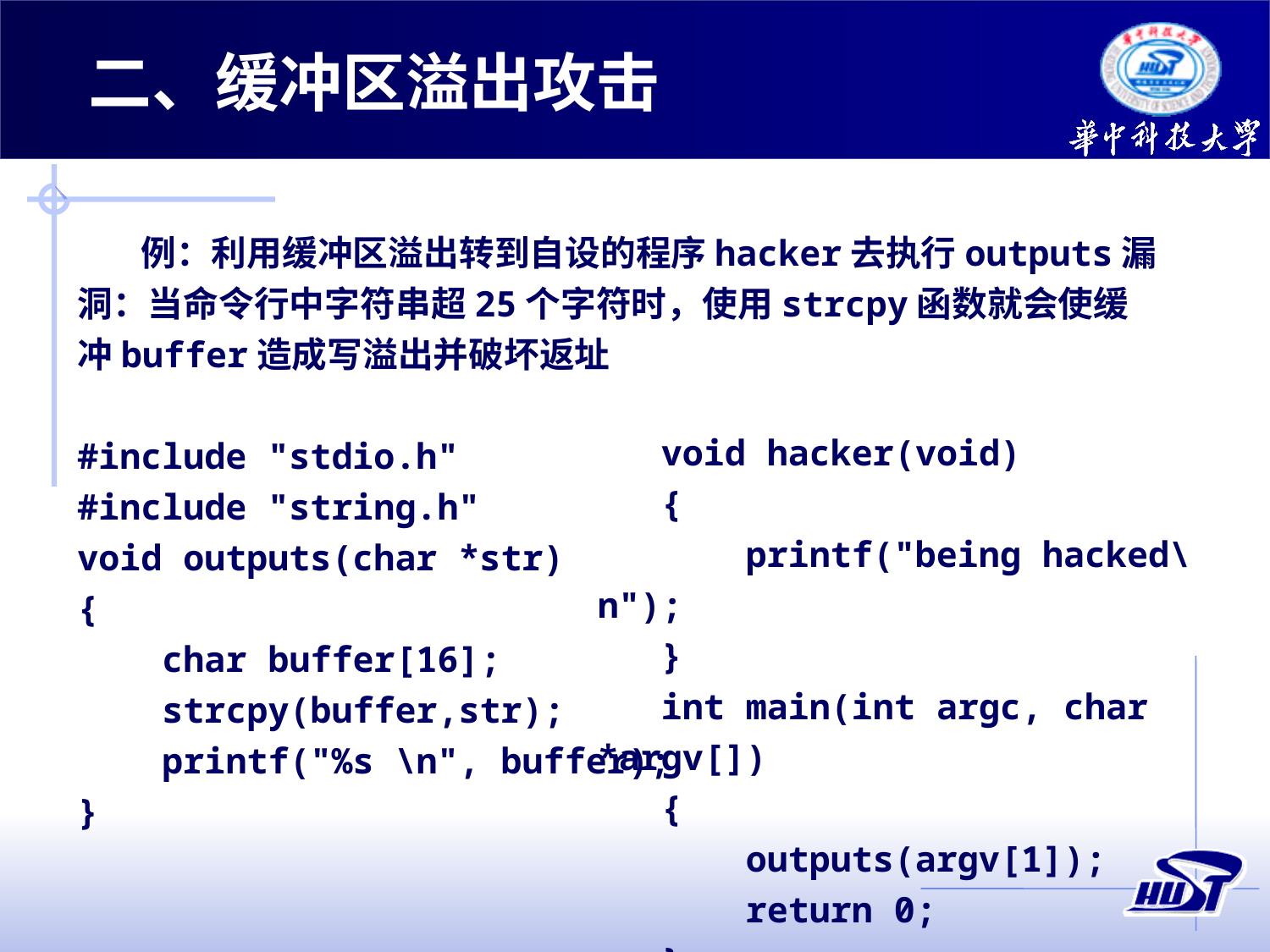

二、缓冲区溢出攻击
例：利用缓冲区溢出转到自设的程序hacker去执行outputs漏洞：当命令行中字符串超25个字符时，使用strcpy函数就会使缓冲buffer造成写溢出并破坏返址

#include "stdio.h"
#include "string.h"
void outputs(char *str)
{
    char buffer[16];
    strcpy(buffer,str);
    printf("%s \n", buffer);
}

void hacker(void)
{
    printf("being hacked\n");
}
int main(int argc, char *argv[])
{
    outputs(argv[1]);
    return 0;
}